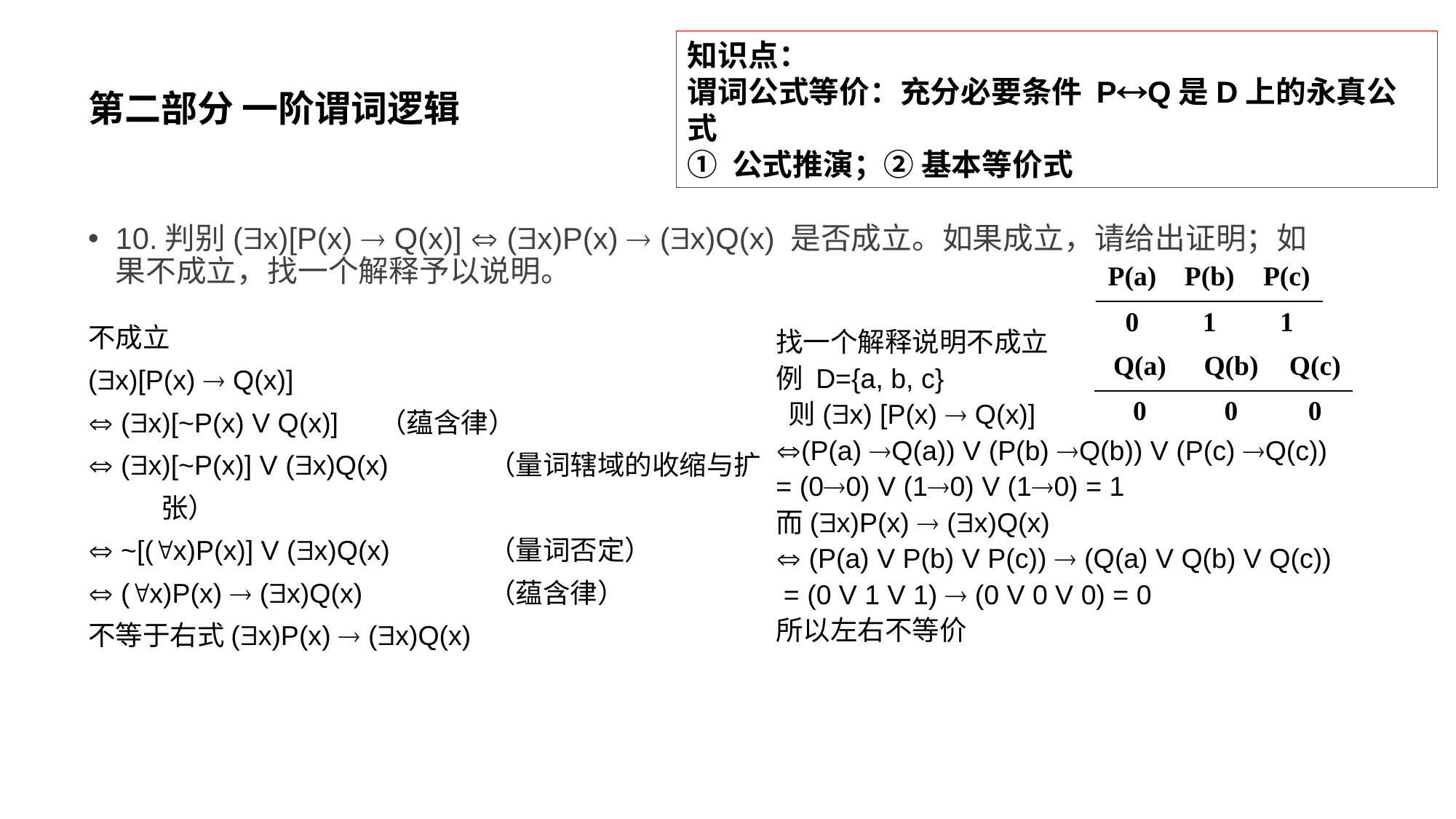

# 第二部分 一阶谓词逻辑
知识点：
谓词公式等价：充分必要条件 P↔Q是D上的永真公式
① 公式推演；② 基本等价式
10.判别(∃x)[P(x) → Q(x)] ⇔ (∃x)P(x) → (∃x)Q(x) 是否成立。如果成立，请给出证明；如果不成立，找一个解释予以说明。
| P(a) | P(b) | P(c) |
| --- | --- | --- |
| 0 | 1 | 1 |
不成立
(∃x)[P(x) → Q(x)]
⇔ (∃x)[~P(x) V Q(x)]   	（蕴含律）
⇔ (∃x)[~P(x)] V (∃x)Q(x) 	（量词辖域的收缩与扩张）
⇔ ~[(∀x)P(x)] V (∃x)Q(x) 	（量词否定）
⇔ (∀x)P(x) → (∃x)Q(x)      	（蕴含律）
不等于右式(∃x)P(x) → (∃x)Q(x)
找一个解释说明不成立
例 D={a, b, c}
 则(∃x) [P(x) → Q(x)]
⇔(P(a) →Q(a)) V (P(b) →Q(b)) V (P(c) →Q(c))
= (0→0) V (1→0) V (1→0) = 1
而(∃x)P(x) → (∃x)Q(x)
⇔ (P(a) V P(b) V P(c)) → (Q(a) V Q(b) V Q(c))
 = (0 V 1 V 1) → (0 V 0 V 0) = 0
所以左右不等价
| Q(a) | Q(b) | Q(c) |
| --- | --- | --- |
| 0 | 0 | 0 |